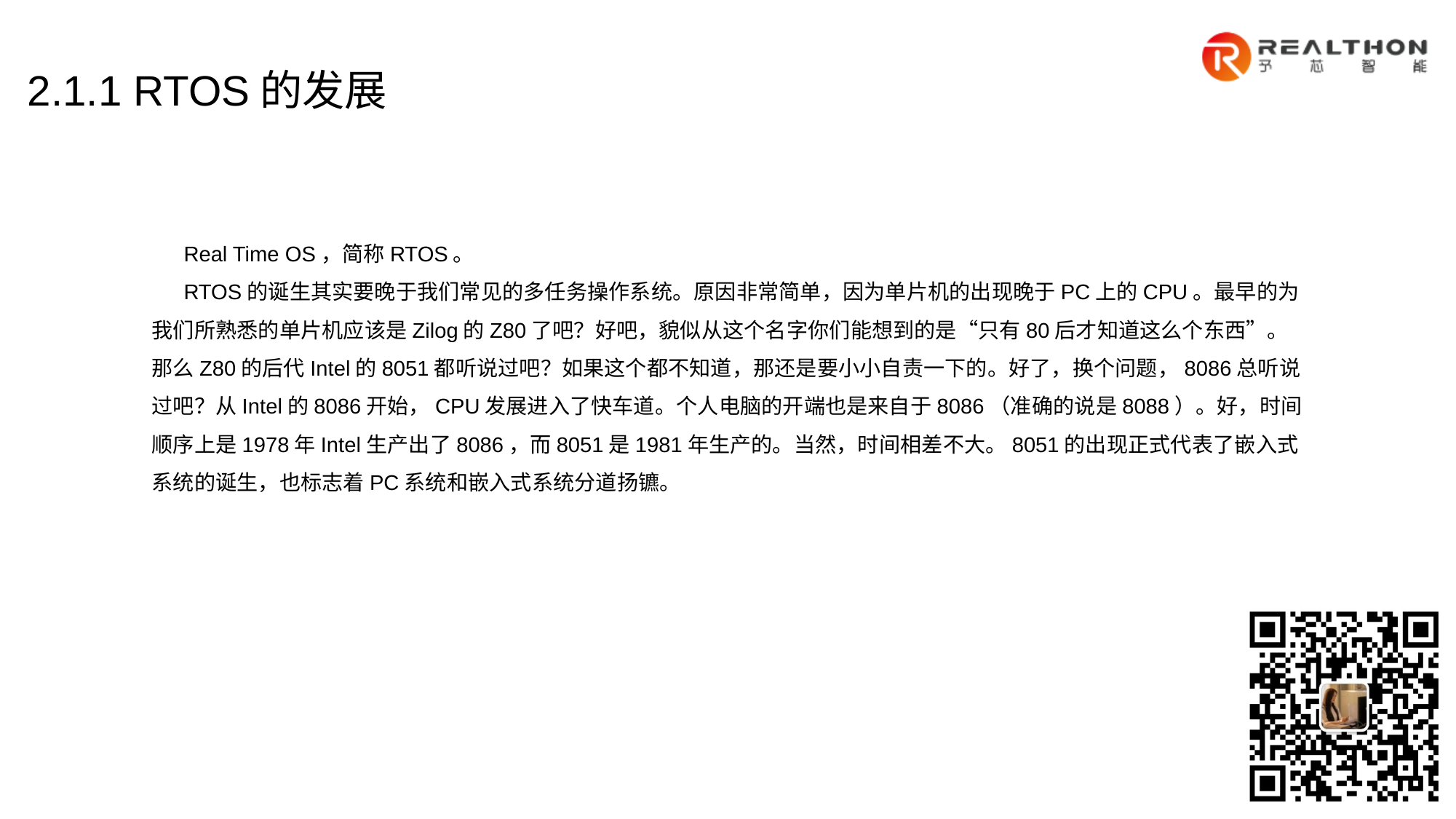

2.1.1 RTOS的发展
Real Time OS，简称RTOS。
RTOS的诞生其实要晚于我们常见的多任务操作系统。原因非常简单，因为单片机的出现晚于PC上的CPU。最早的为我们所熟悉的单片机应该是Zilog的Z80了吧？好吧，貌似从这个名字你们能想到的是“只有80后才知道这么个东西”。那么Z80的后代Intel的8051都听说过吧？如果这个都不知道，那还是要小小自责一下的。好了，换个问题，8086总听说过吧？从Intel的8086开始，CPU发展进入了快车道。个人电脑的开端也是来自于8086（准确的说是8088）。好，时间顺序上是1978年Intel生产出了8086，而8051是1981年生产的。当然，时间相差不大。8051的出现正式代表了嵌入式系统的诞生，也标志着PC系统和嵌入式系统分道扬镳。